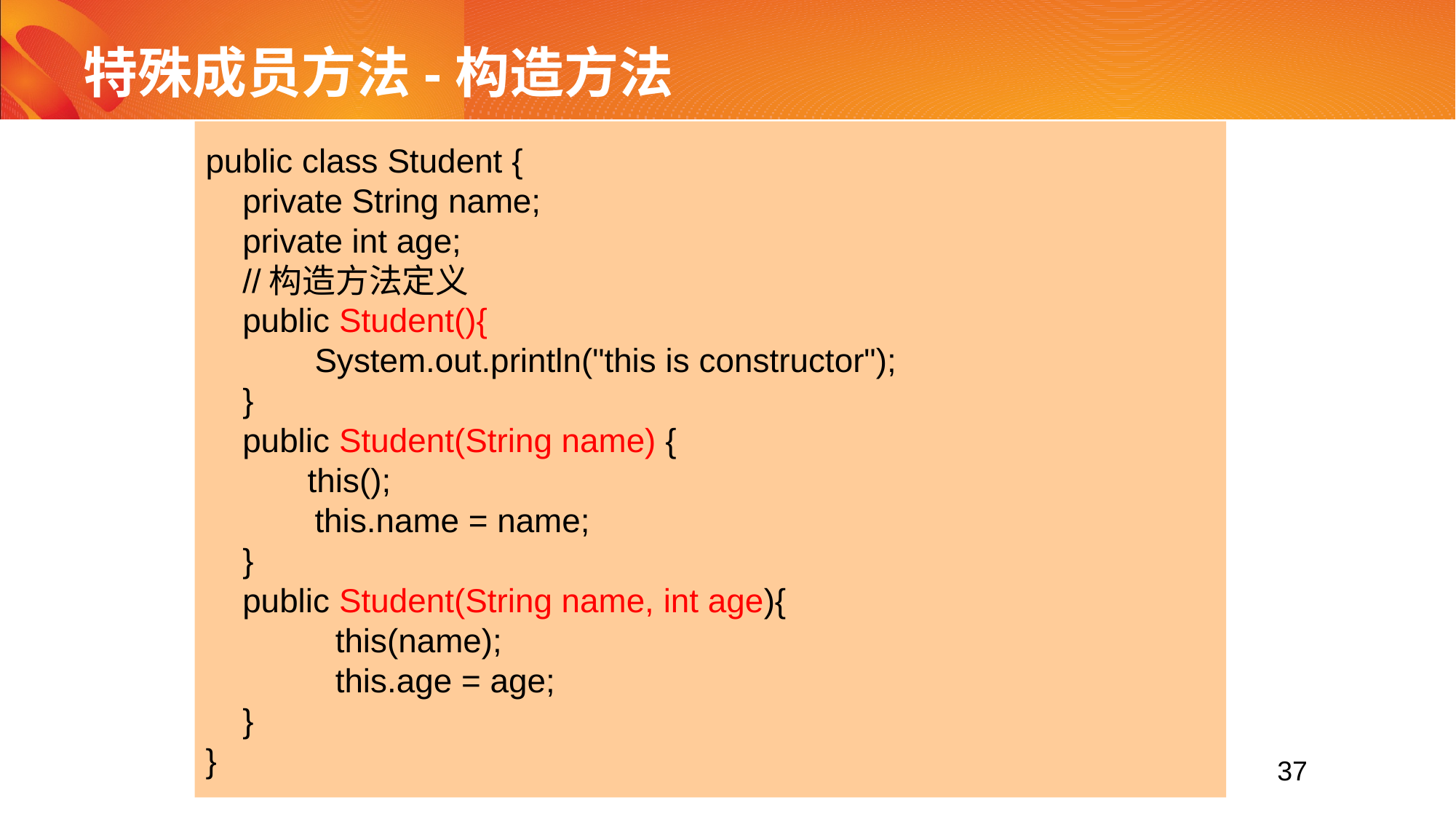

# 特殊成员方法-构造方法
public class Student {
    private String name;
    private int age;
    //构造方法定义
    public Student(){
	System.out.println("this is constructor");
    }
    public Student(String name) {
           this();
      	this.name = name;
    }
    public Student(String name, int age){
              this(name);
              this.age = age;
    }
}